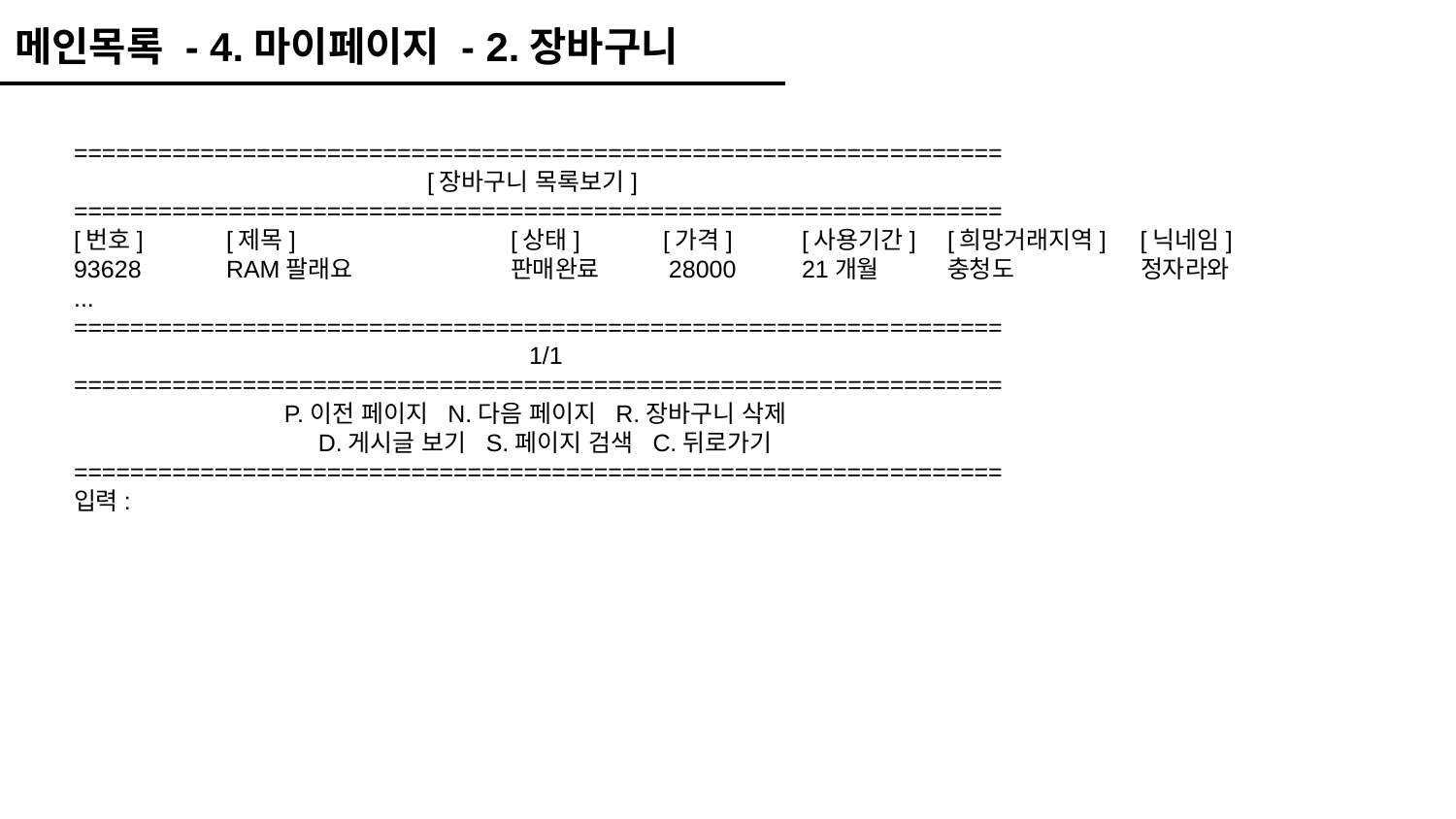

메인목록 - 4.마이페이지 - 2.장바구니
==================================================================
                                                    [장바구니 목록보기]
==================================================================
[번호]	 [제목]		[상태]	 [가격]	[사용기간]	[희망거래지역]     [닉네임]
93628	 RAM팔래요		판매완료  	 28000	21개월	충청도	       정자라와
...
==================================================================
                                                                   1/1
==================================================================
                               P.이전 페이지  N.다음 페이지  R.장바구니 삭제
                                    D.게시글 보기  S.페이지 검색  C.뒤로가기
==================================================================
입력: